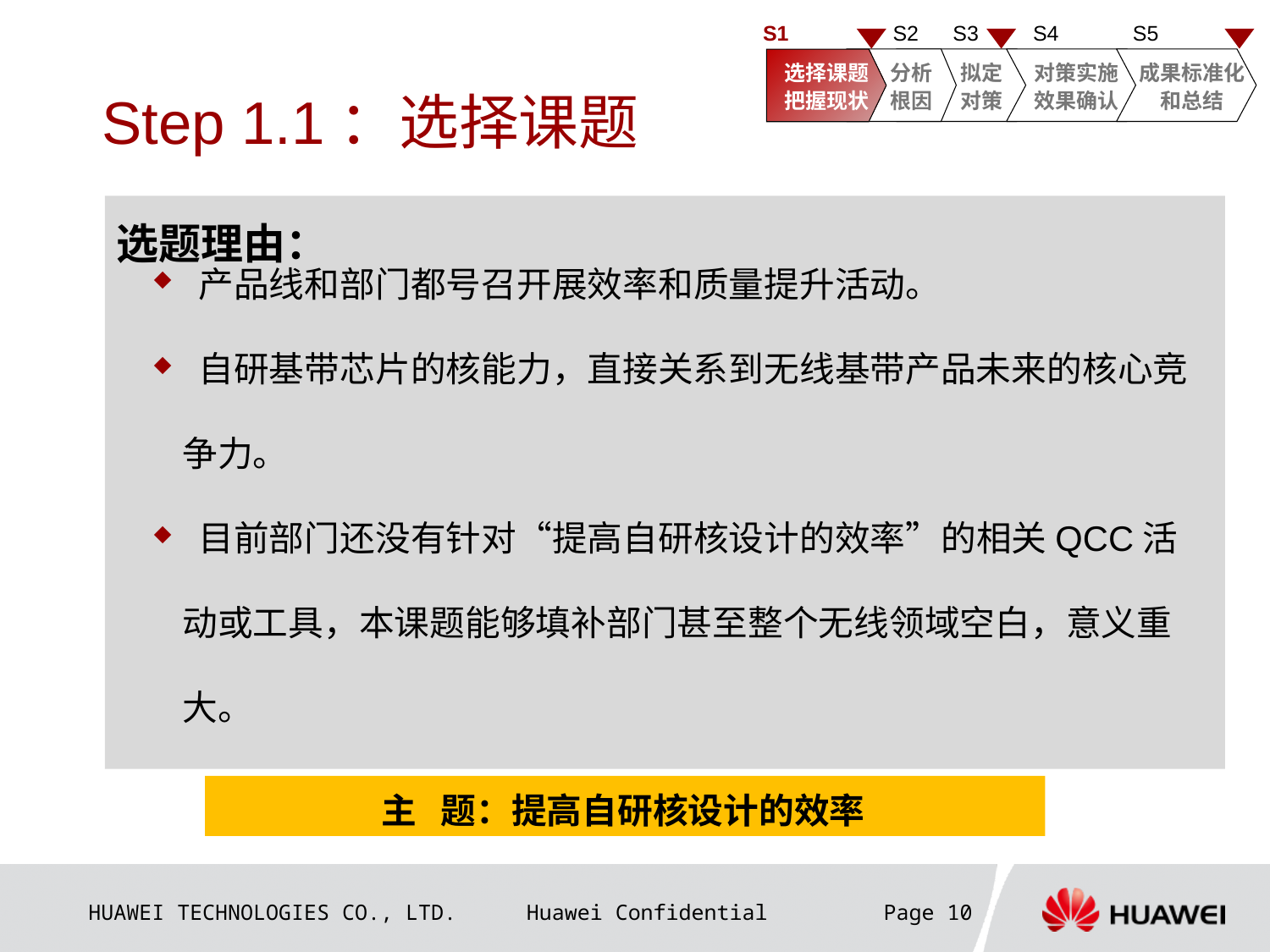

S1
S2
S3
S4
S5

选择课题
把握现状
分析根因
拟定对策
对策实施
效果确认
成果标准化
和总结
# Step 1.1：选择课题
选题理由：

 产品线和部门都号召开展效率和质量提升活动。
 自研基带芯片的核能力，直接关系到无线基带产品未来的核心竞争力。
 目前部门还没有针对“提高自研核设计的效率”的相关QCC活动或工具，本课题能够填补部门甚至整个无线领域空白，意义重大。
主   题：提高自研核设计的效率

Page 10